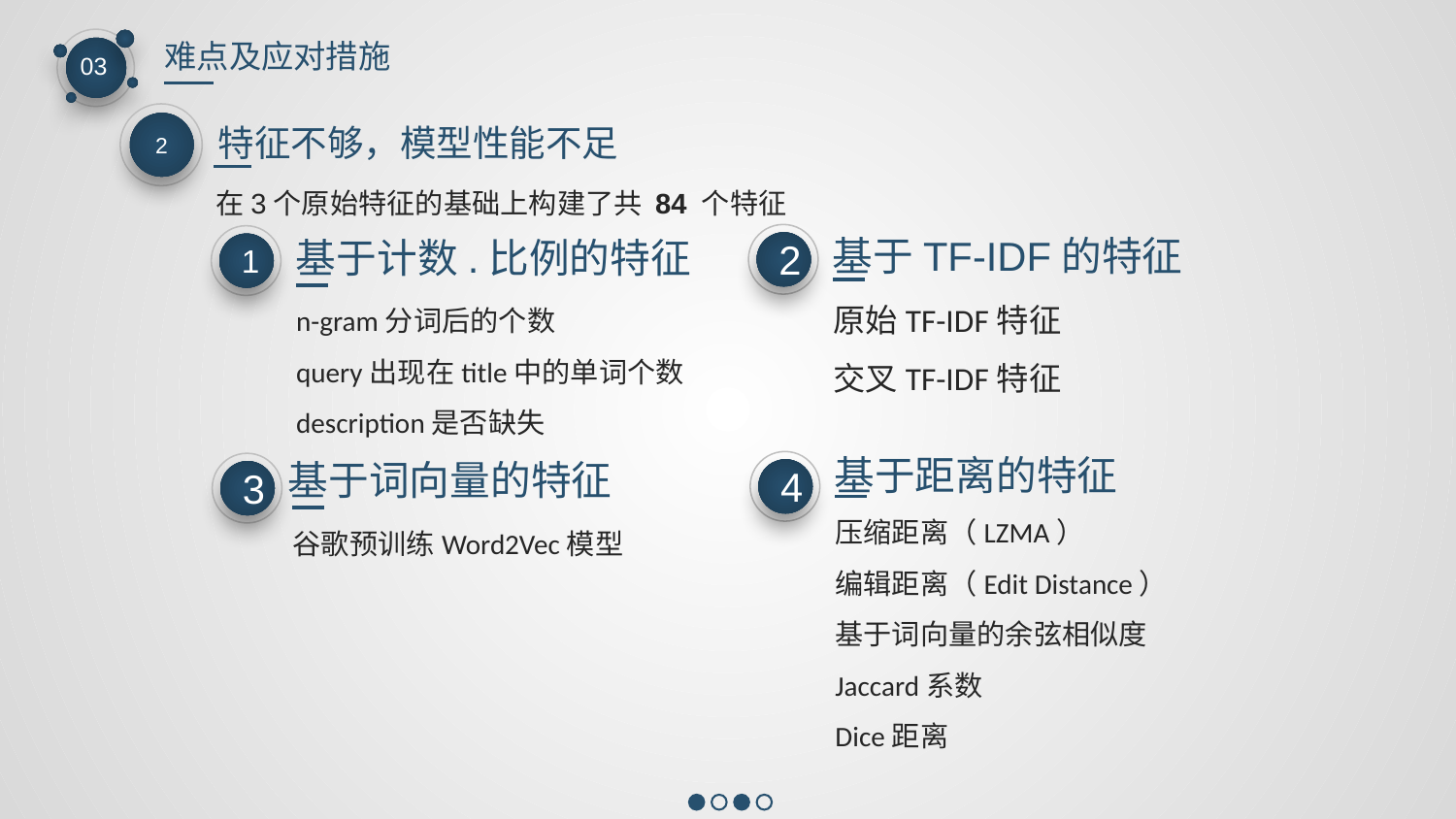

难点及应对措施
03

2
特征不够，模型性能不足
在3个原始特征的基础上构建了共 84 个特征
基于TF-IDF的特征

2
基于计数.比例的特征

1
原始TF-IDF特征
交叉TF-IDF特征
n-gram分词后的个数
query出现在title中的单词个数
description是否缺失
基于距离的特征
基于词向量的特征

4

3
压缩距离（LZMA）
编辑距离（Edit Distance）
基于词向量的余弦相似度
Jaccard系数
Dice距离
谷歌预训练Word2Vec模型